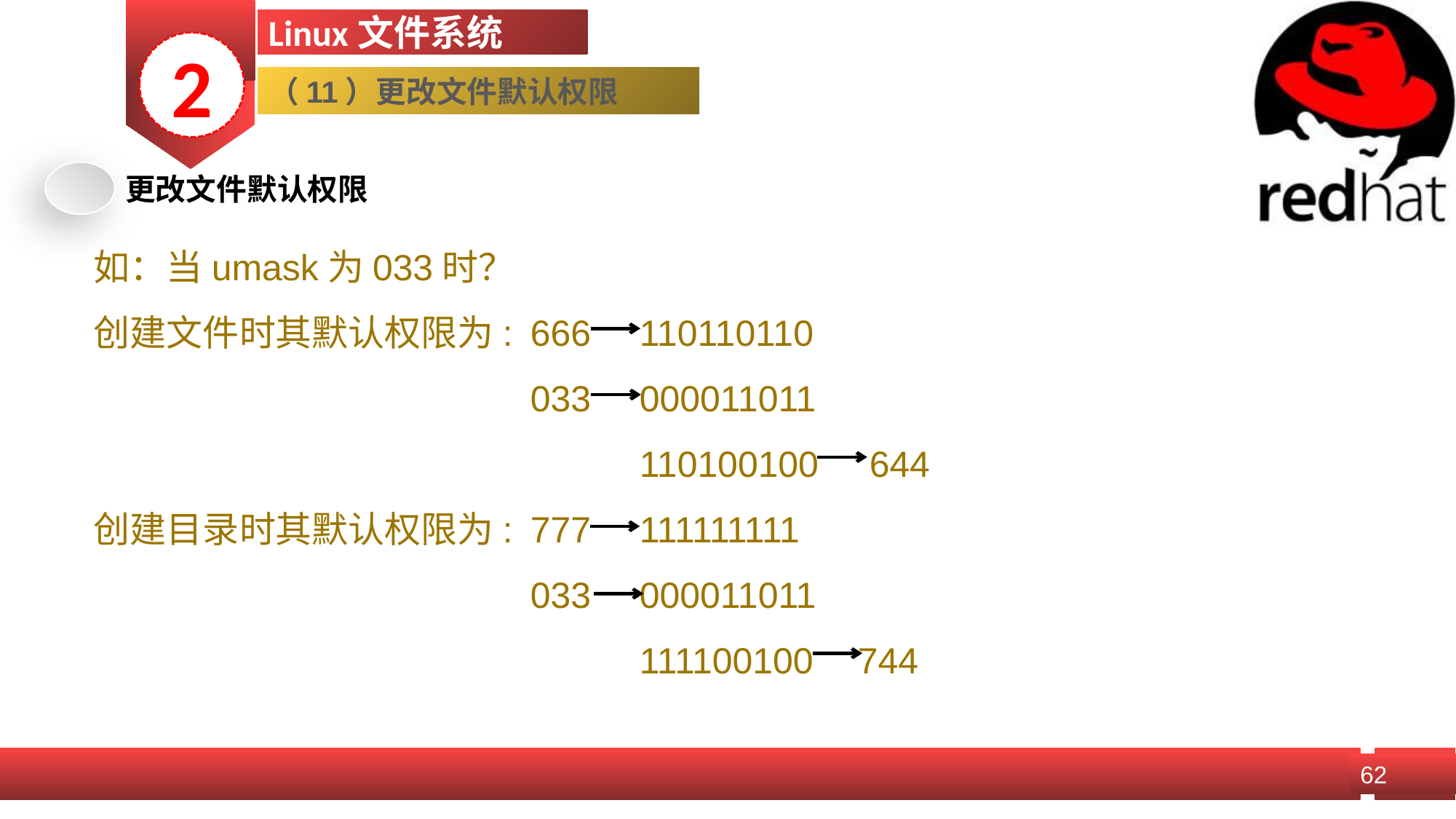

Linux文件系统
2
（11）更改文件默认权限

更改文件默认权限
如：当umask为033时？
创建文件时其默认权限为:	666	110110110
				033	000011011
					110100100     644
创建目录时其默认权限为:	777	111111111
				033	000011011
					111100100	744